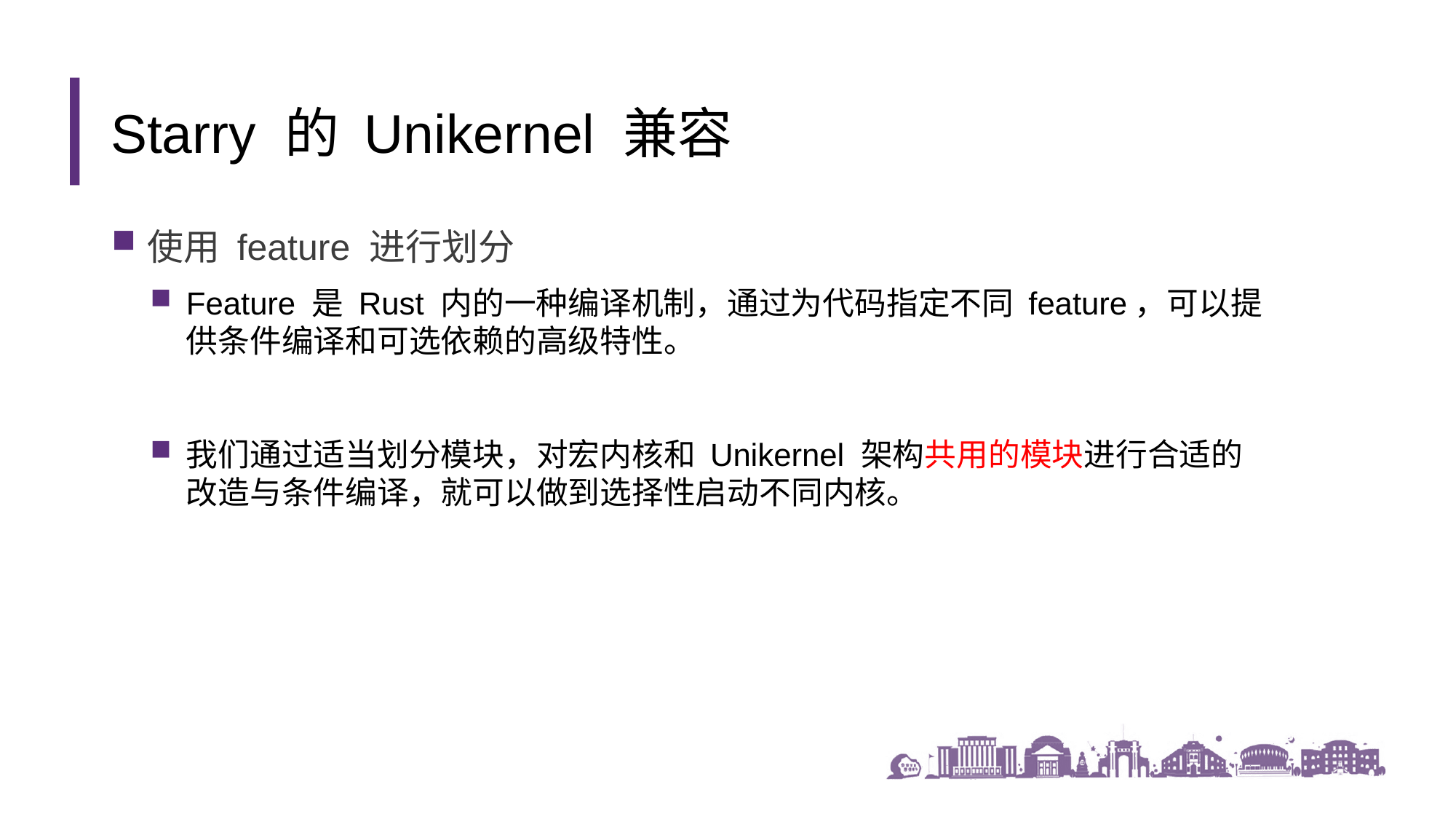

Starry 的 Unikernel 兼容
使用 feature 进行划分
Feature 是 Rust 内的一种编译机制，通过为代码指定不同 feature，可以提供条件编译和可选依赖的高级特性。

我们通过适当划分模块，对宏内核和 Unikernel 架构共用的模块进行合适的改造与条件编译，就可以做到选择性启动不同内核。